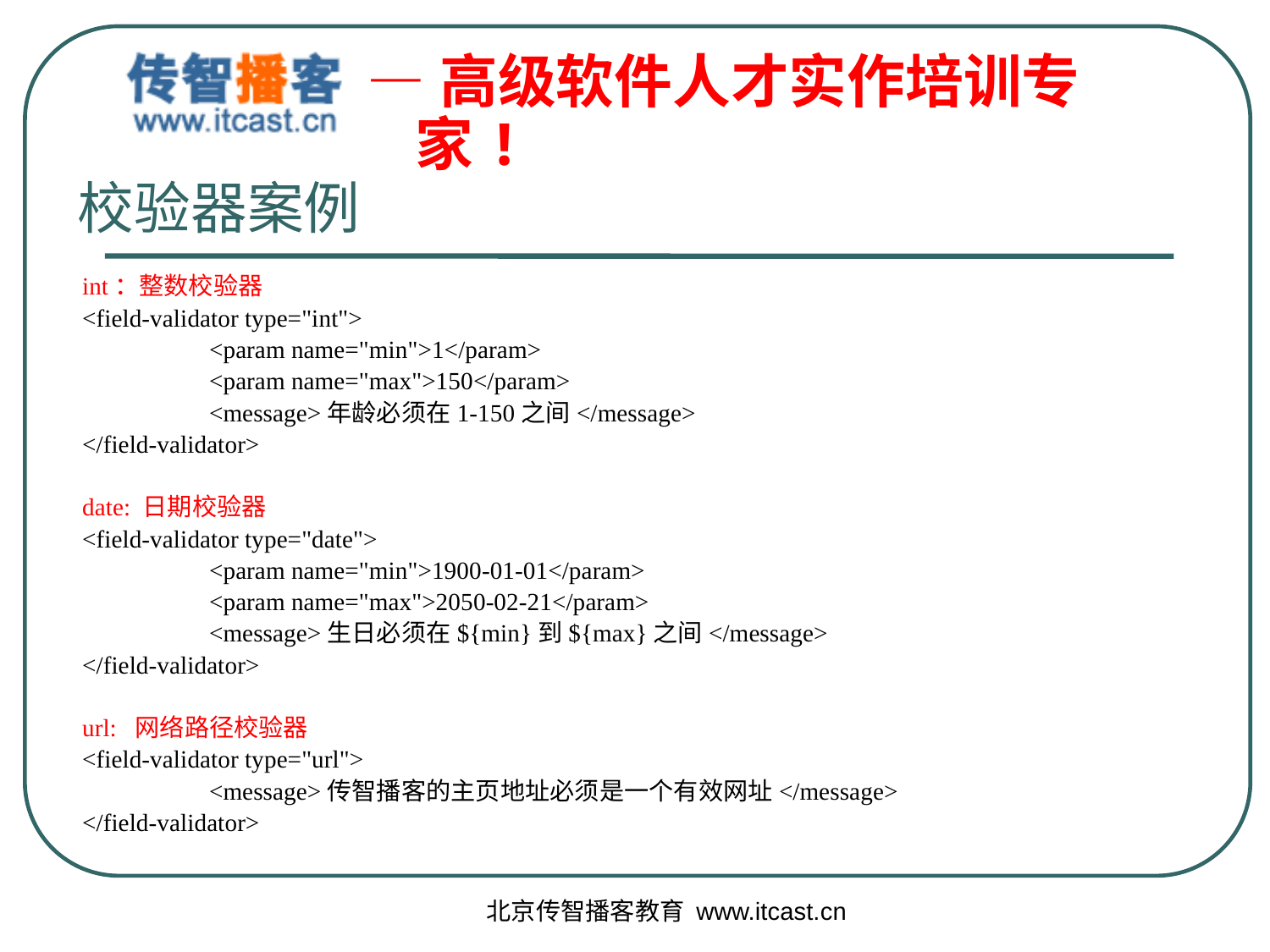

校验器案例
int：整数校验器
<field-validator type="int">
	<param name="min">1</param>
	<param name="max">150</param>
	<message>年龄必须在1-150之间</message>
</field-validator>

date: 日期校验器
<field-validator type="date">
	<param name="min">1900-01-01</param>
	<param name="max">2050-02-21</param>
	<message>生日必须在${min}到${max}之间</message>
</field-validator>

url:  网络路径校验器
<field-validator type="url">
	<message>传智播客的主页地址必须是一个有效网址</message>
</field-validator>
北京传智播客教育 www.itcast.cn